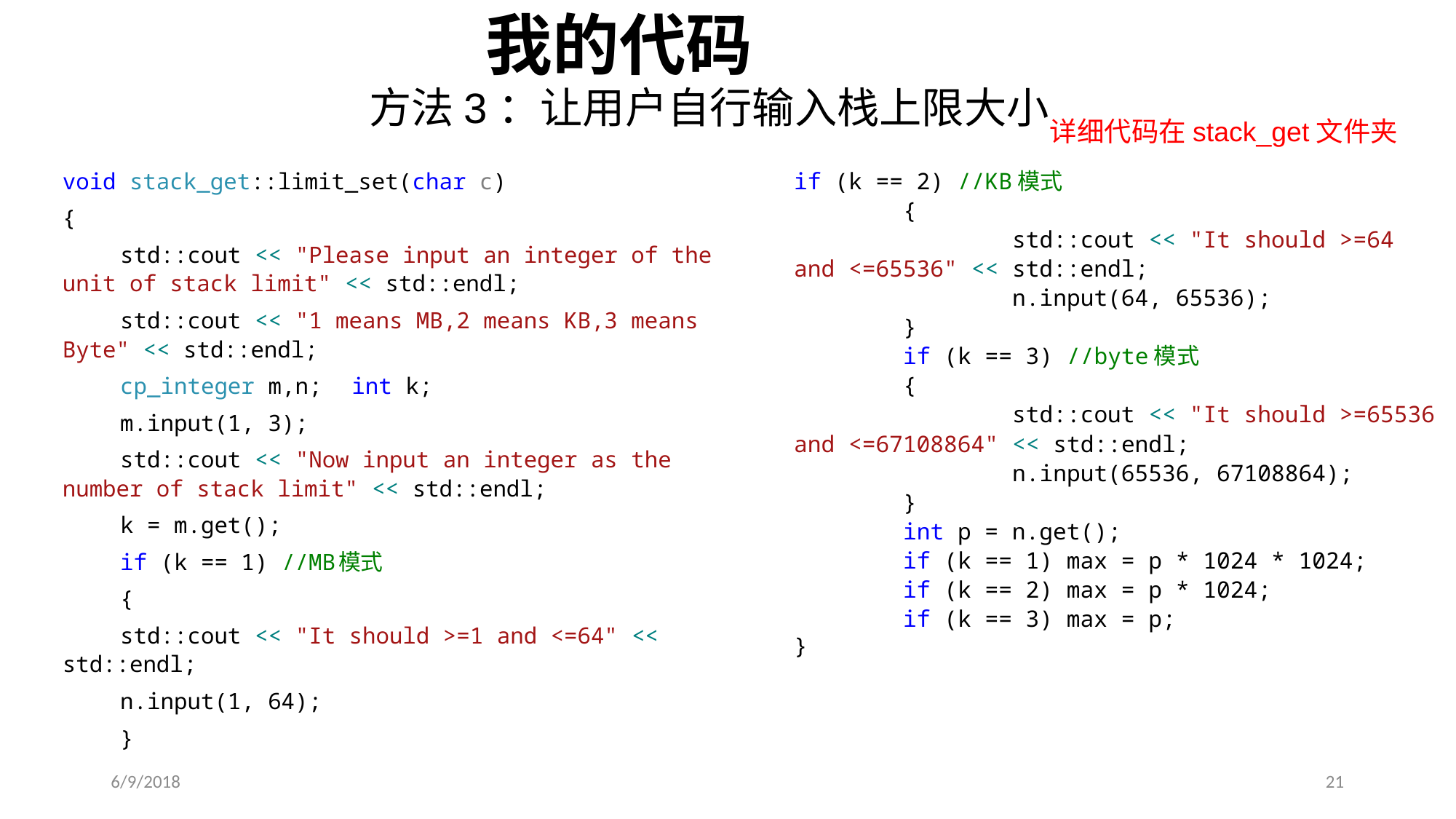

# 我的代码
方法3：让用户自行输入栈上限大小

详细代码在stack_get文件夹
void stack_get::limit_set(char c)
{
	std::cout << "Please input an integer of the unit of stack limit" << std::endl;
	std::cout << "1 means MB,2 means KB,3 means Byte" << std::endl;
	cp_integer m,n; 	int k;
	m.input(1, 3);
	std::cout << "Now input an integer as the number of stack limit" << std::endl;
	k = m.get();
	if (k == 1) //MB模式
	{
		std::cout << "It should >=1 and <=64" << std::endl;
		n.input(1, 64);
	}

if (k == 2) //KB模式
	{
		std::cout << "It should >=64 and <=65536" << std::endl;
		n.input(64, 65536);
	}
	if (k == 3) //byte模式
	{
		std::cout << "It should >=65536 and <=67108864" << std::endl;
		n.input(65536, 67108864);
	}
	int p = n.get();
	if (k == 1) max = p * 1024 * 1024;
	if (k == 2) max = p * 1024;
	if (k == 3) max = p;
}
6/9/2018
21